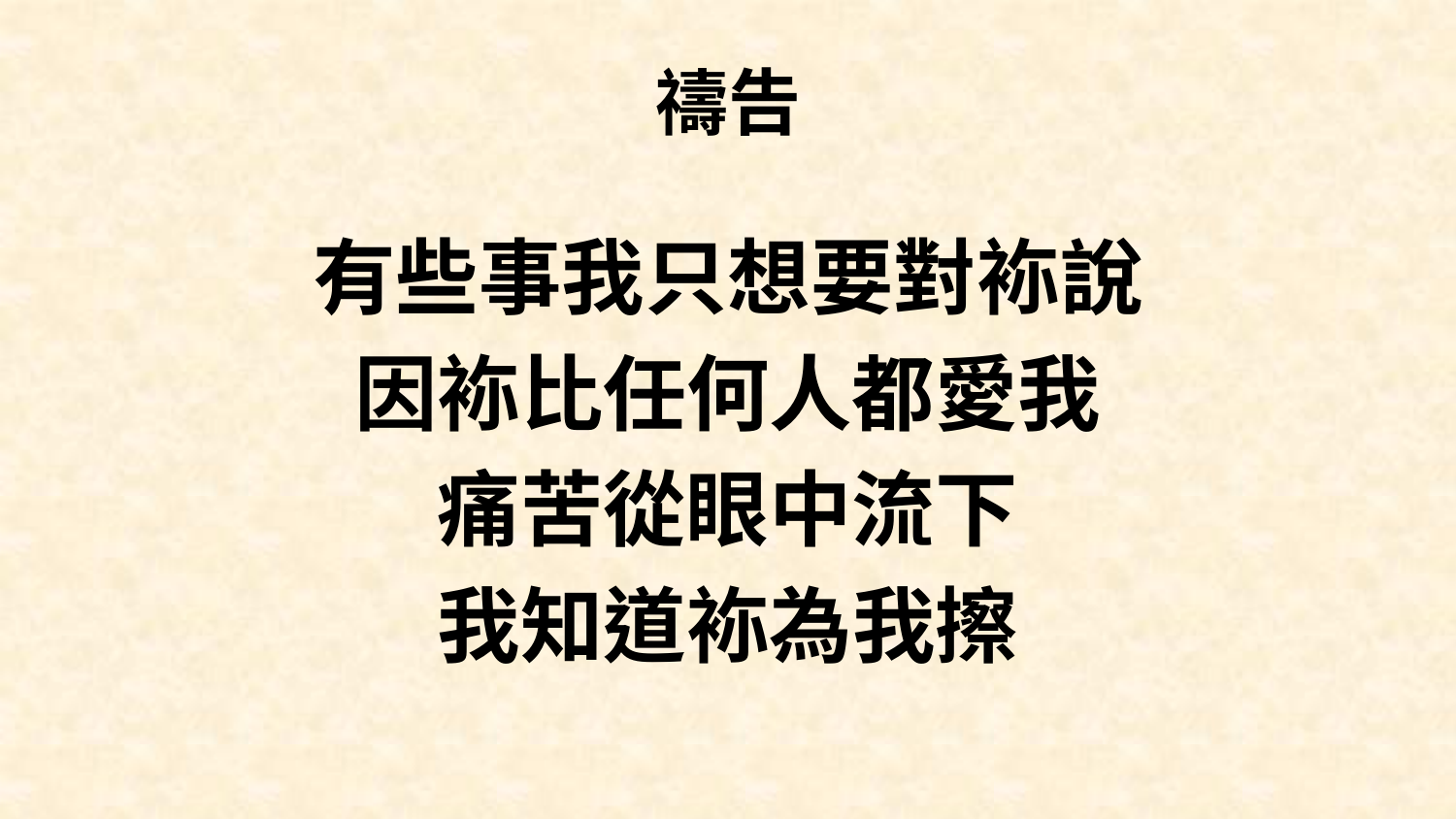

# 禱告
有些事我只想要對袮說
因袮比任何人都愛我
痛苦從眼中流下
我知道袮為我擦